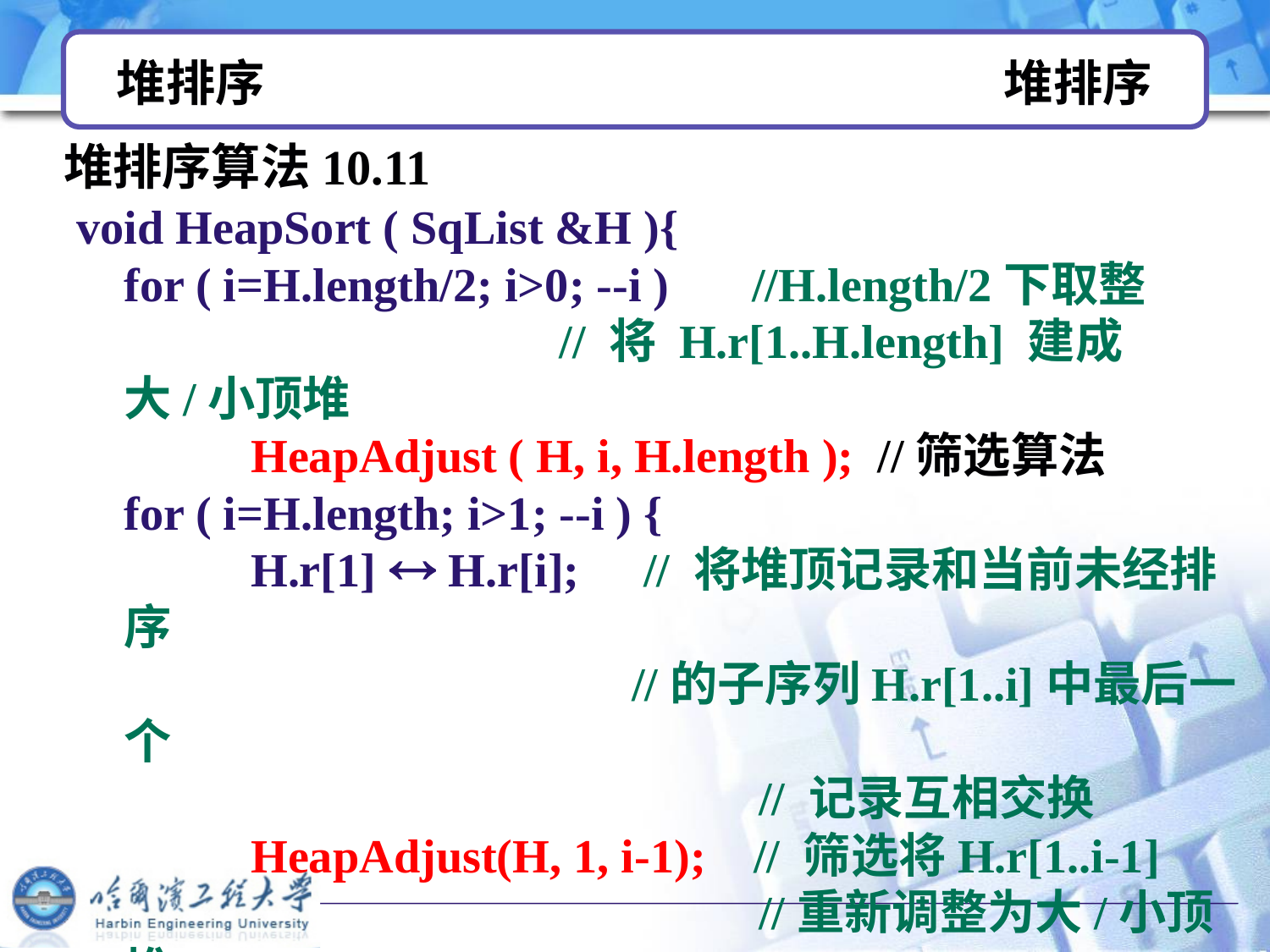

# 堆排序                                                                  堆排序
堆排序算法10.11
void HeapSort ( SqList &H ){
	for ( i=H.length/2; i>0; --i ) 　//H.length/2下取整
			    // 将 H.r[1..H.length] 建成大/小顶堆
	HeapAdjust ( H, i, H.length );  //筛选算法
	for ( i=H.length; i>1; --i ) {
	H.r[1] ↔ H.r[i];	 // 将堆顶记录和当前未经排序
				//的子序列H.r[1..i]中最后一个
					// 记录互相交换
	HeapAdjust(H, 1, i-1);    // 筛选将H.r[1..i-1]
					//重新调整为大/小顶堆
}//for
} // HeapSort